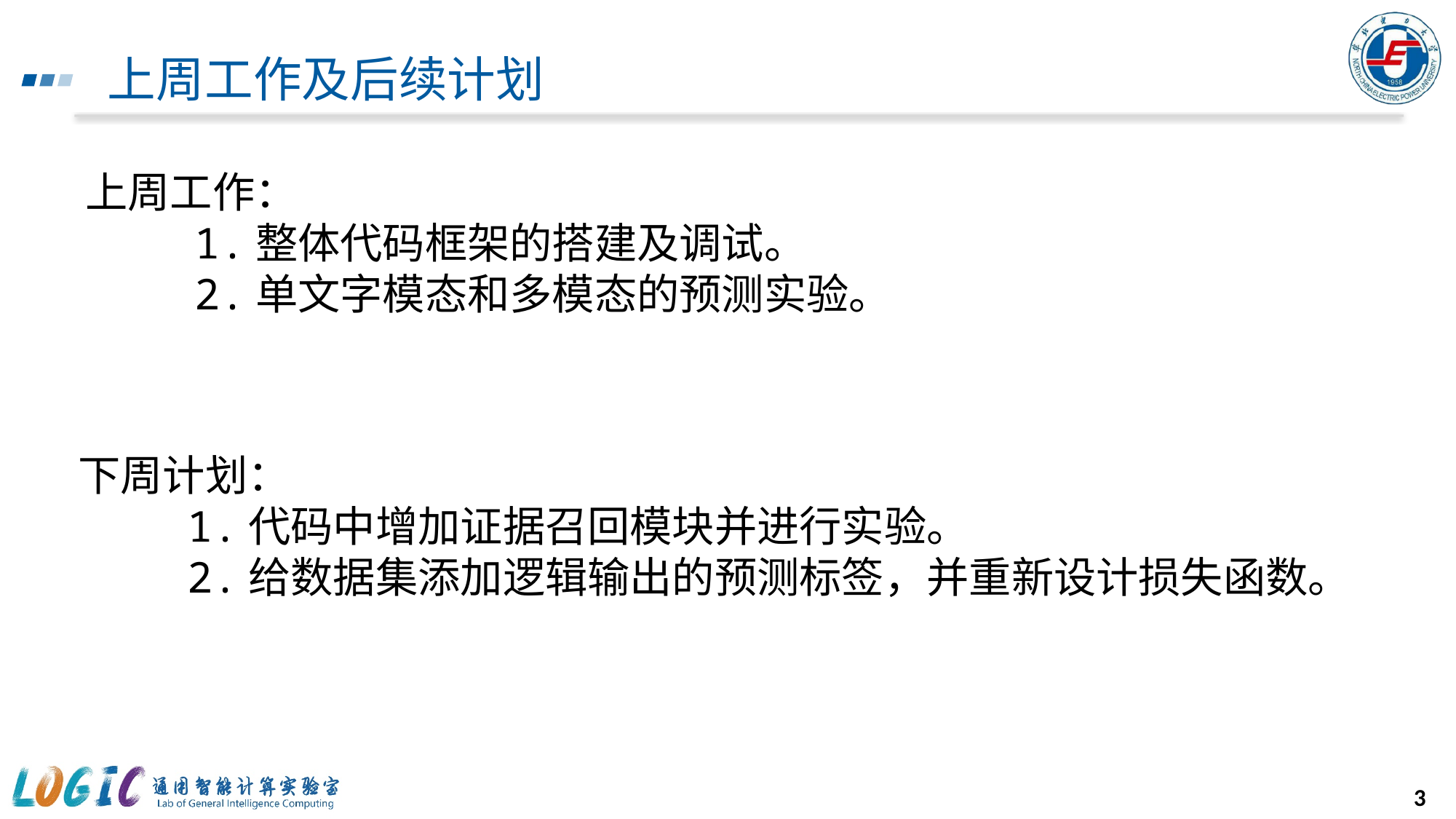

# 上周工作及后续计划
上周工作：
	1.整体代码框架的搭建及调试。
	2.单文字模态和多模态的预测实验。

下周计划：
	1.代码中增加证据召回模块并进行实验。
	2.给数据集添加逻辑输出的预测标签，并重新设计损失函数。
3